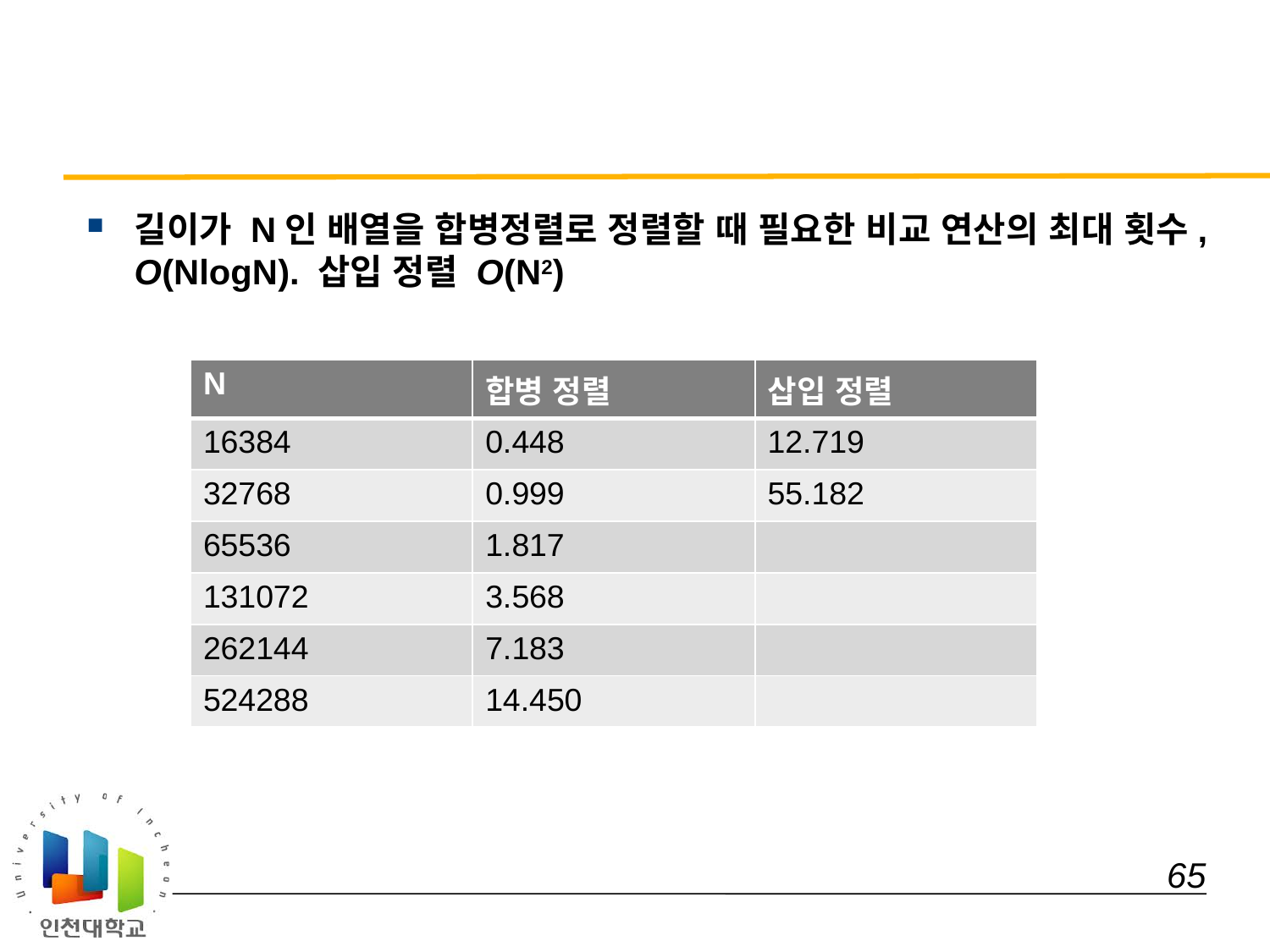

#
길이가 N인 배열을 합병정렬로 정렬할 때 필요한 비교 연산의 최대 횟수, O(NlogN). 삽입 정렬 O(N2)
| N | 합병 정렬 | 삽입 정렬 |
| --- | --- | --- |
| 16384 | 0.448 | 12.719 |
| 32768 | 0.999 | 55.182 |
| 65536 | 1.817 |  |
| 131072 | 3.568 |  |
| 262144 | 7.183 |  |
| 524288 | 14.450 |  |
 65